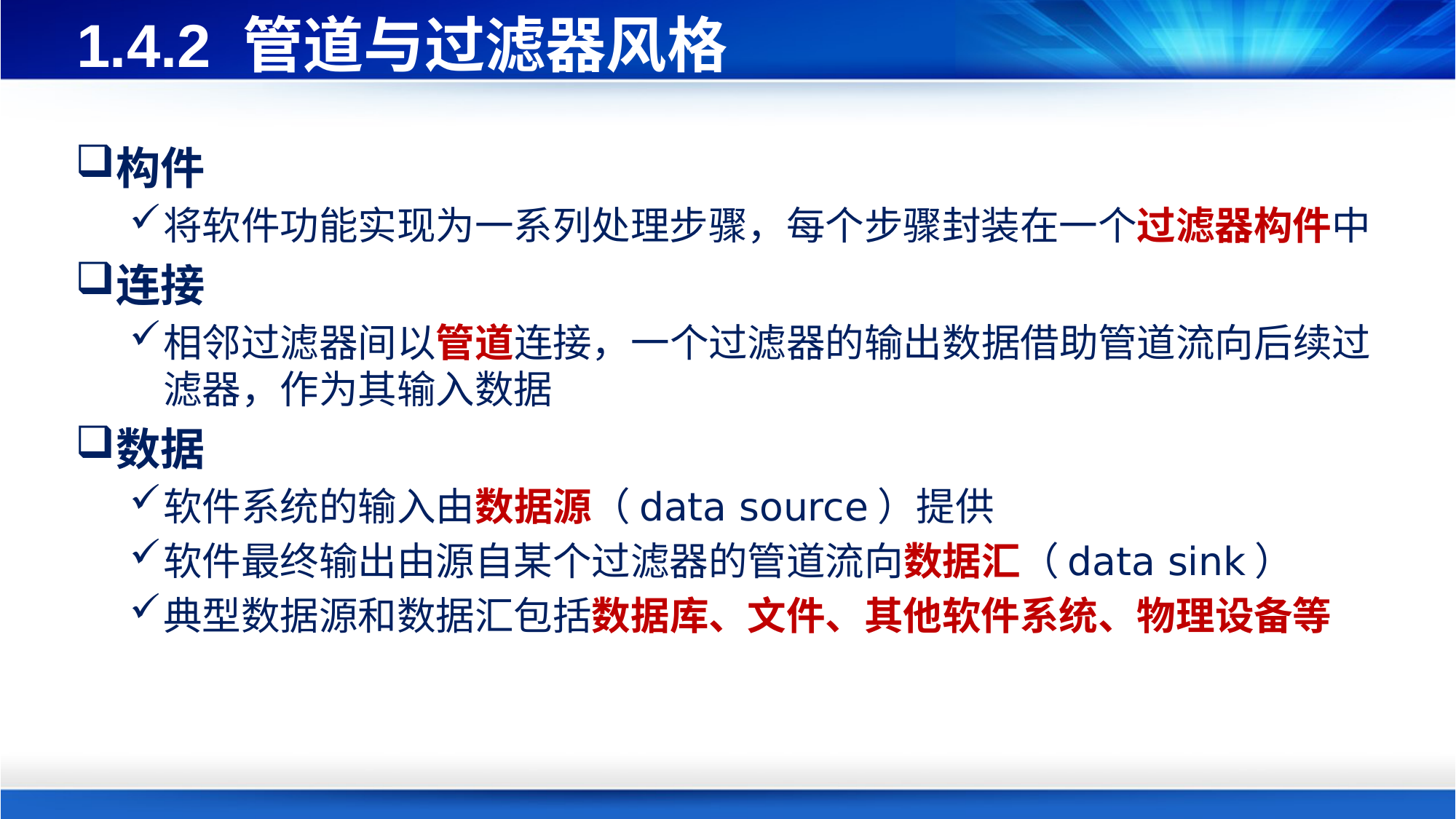

# 1.4.2 管道与过滤器风格
构件
将软件功能实现为一系列处理步骤，每个步骤封装在一个过滤器构件中
连接
相邻过滤器间以管道连接，一个过滤器的输出数据借助管道流向后续过滤器，作为其输入数据
数据
软件系统的输入由数据源（data source）提供
软件最终输出由源自某个过滤器的管道流向数据汇（data sink）
典型数据源和数据汇包括数据库、文件、其他软件系统、物理设备等